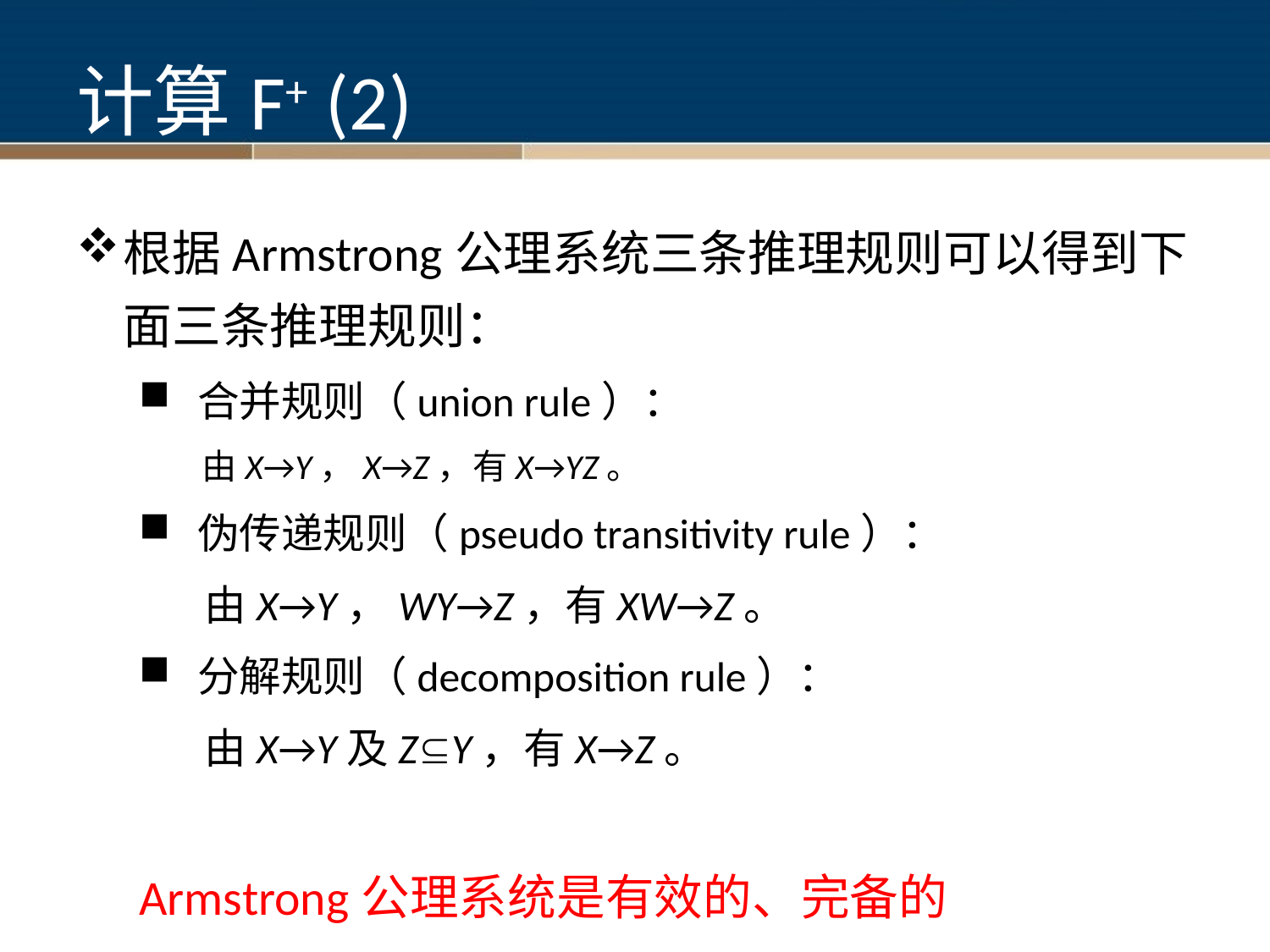

# 计算F+ (2)
根据Armstrong公理系统三条推理规则可以得到下面三条推理规则：
 合并规则（union rule）：
由X→Y，X→Z，有X→YZ。
 伪传递规则（pseudo transitivity rule）：
      由X→Y，WY→Z，有XW→Z。
 分解规则（decomposition rule）：
      由X→Y及Z⊆Y，有X→Z。

Armstrong公理系统是有效的、完备的